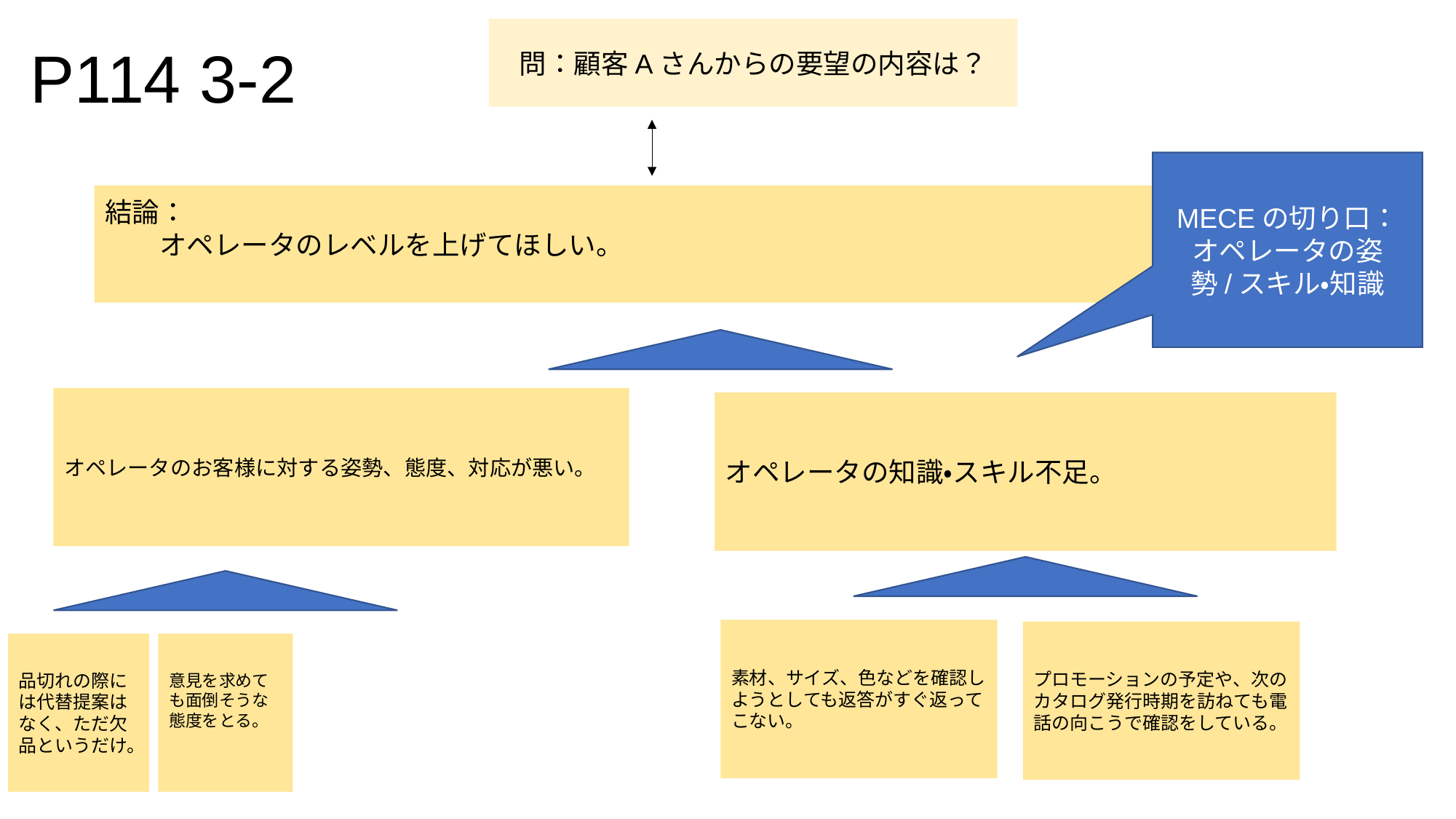

# P114 3-2
問：顧客Aさんからの要望の内容は？
MECEの切り口：オペレータの姿勢/スキル・知識
結論：
　　オペレータのレベルを上げてほしい。

オペレータのお客様に対する姿勢、態度、対応が悪い。
オペレータの知識・スキル不足。

素材、サイズ、色などを確認しようとしても返答がすぐ返ってこない。
プロモーションの予定や、次のカタログ発行時期を訪ねても電話の向こうで確認をしている。
品切れの際には代替提案はなく、ただ欠品というだけ。
意見を求めても面倒そうな態度をとる。